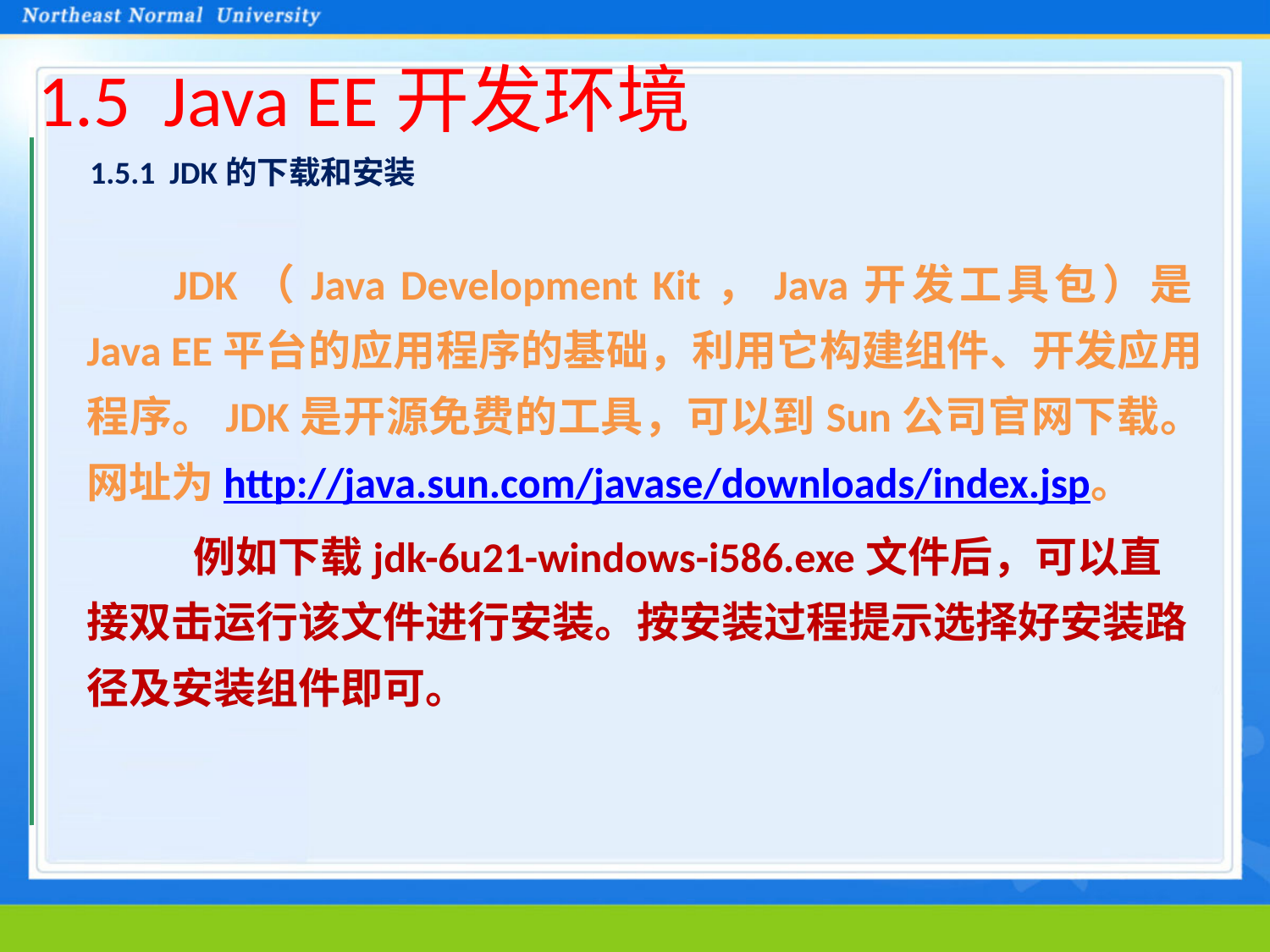

# 1.5  Java EE开发环境
1.5.1  JDK的下载和安装
JDK（Java Development Kit，Java开发工具包）是Java EE平台的应用程序的基础，利用它构建组件、开发应用程序。JDK是开源免费的工具，可以到Sun公司官网下载。网址为http://java.sun.com/javase/downloads/index.jsp。
 例如下载jdk-6u21-windows-i586.exe文件后，可以直接双击运行该文件进行安装。按安装过程提示选择好安装路径及安装组件即可。